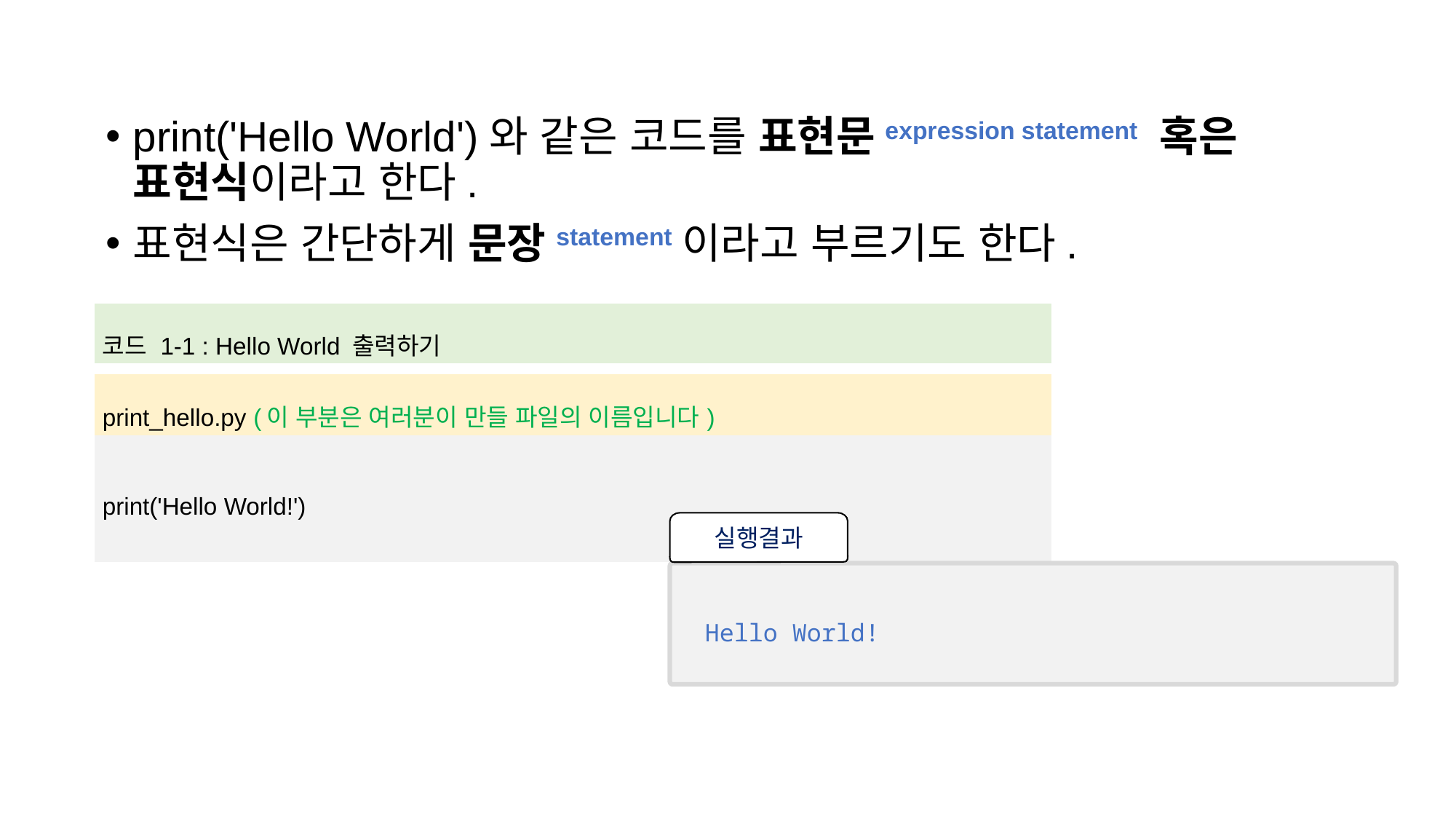

print('Hello World')와 같은 코드를 표현문expression statement 혹은 표현식이라고 한다.
표현식은 간단하게 문장statement이라고 부르기도 한다.

| 코드 1-1 : Hello World 출력하기 |
| --- |
|  |
| print\_hello.py (이 부분은 여러분이 만들 파일의 이름입니다) |
| print('Hello World!') |
실행결과

Hello World!